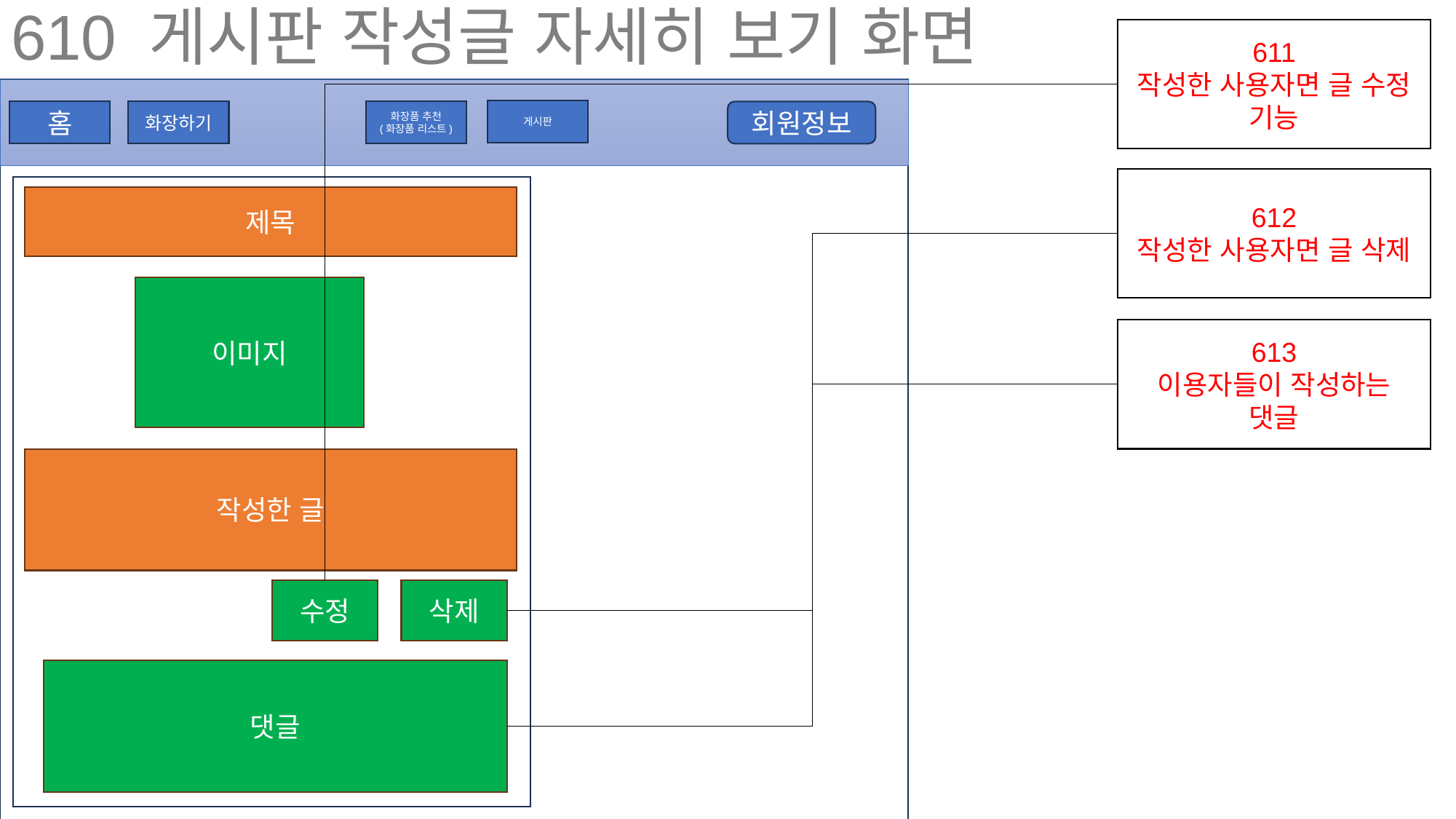

# 610 게시판 작성글 자세히 보기 화면
611
작성한 사용자면 글 수정 기능

게시판
회원정보
화장품 추천
(화장품 리스트)
화장하기
홈
612
작성한 사용자면 글 삭제

제목
이미지
613
이용자들이 작성하는 댓글
작성한 글
수정
삭제
댓글